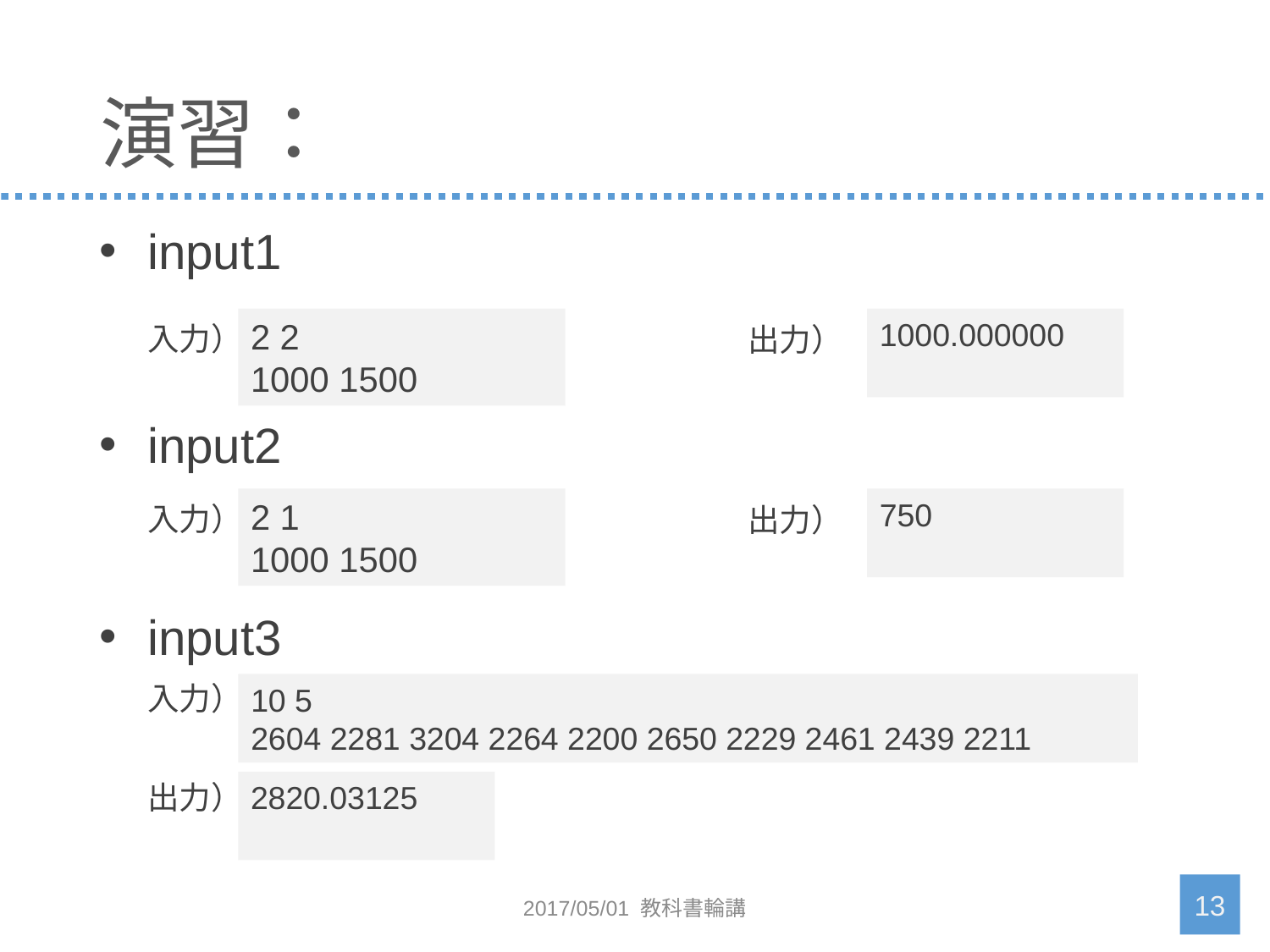

# 演習：
input1

2 2
1000 1500
1000.000000

入力）
出力）
input2

2 1
1000 1500
750

入力）
出力）
input3

入力）
10 5
2604 2281 3204 2264 2200 2650 2229 2461 2439 2211
2820.03125

出力）
13
2017/05/01 教科書輪講